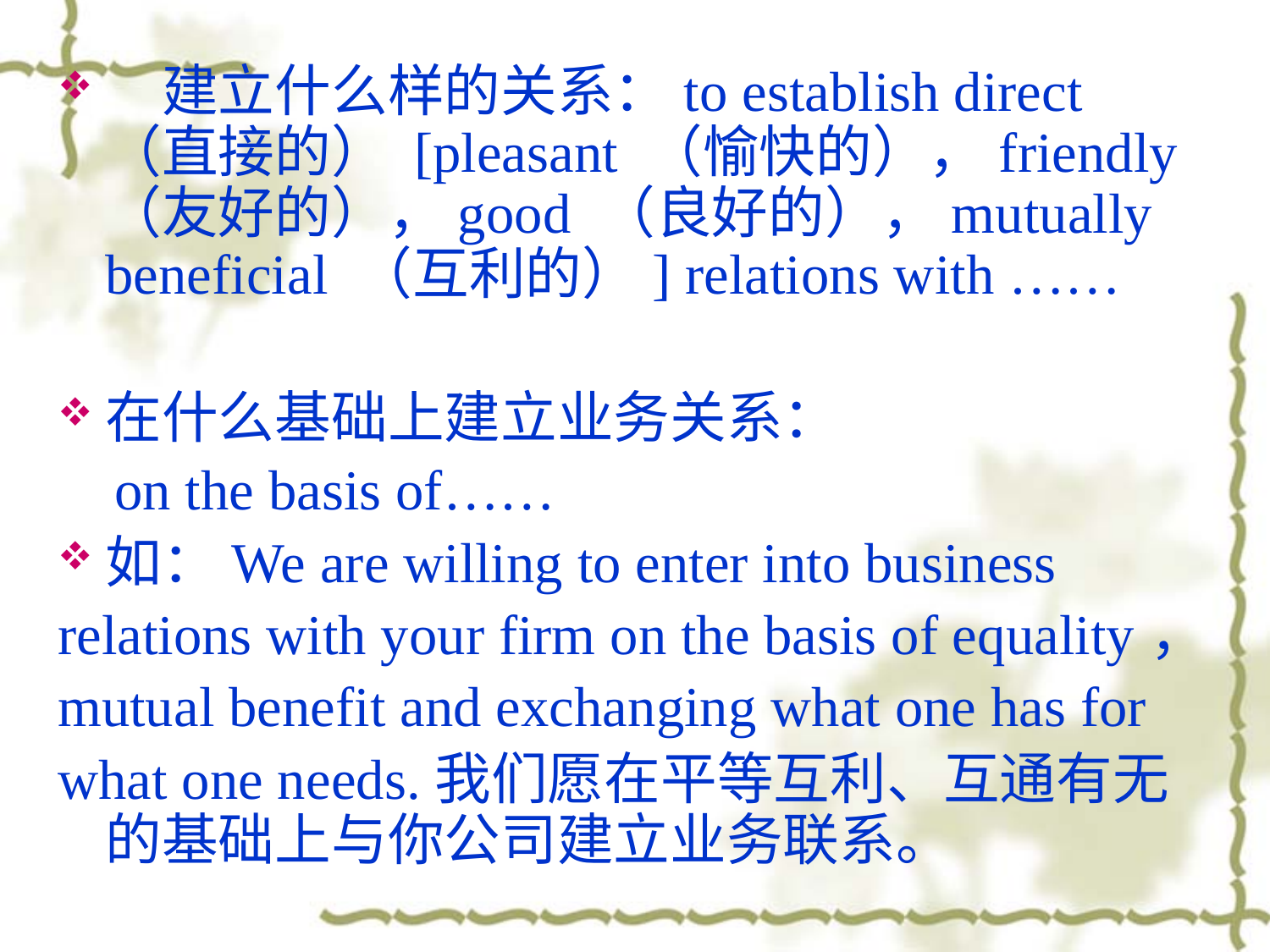

建立什么样的关系：to establish direct （直接的） [pleasant （愉快的），friendly （友好的），good （良好的），mutually beneficial （互利的）] relations with ……

在什么基础上建立业务关系：
    on the basis of……
如：We are willing to enter into business
relations with your firm on the basis of equality，
mutual benefit and exchanging what one has for
what one needs.我们愿在平等互利、互通有无的基础上与你公司建立业务联系。